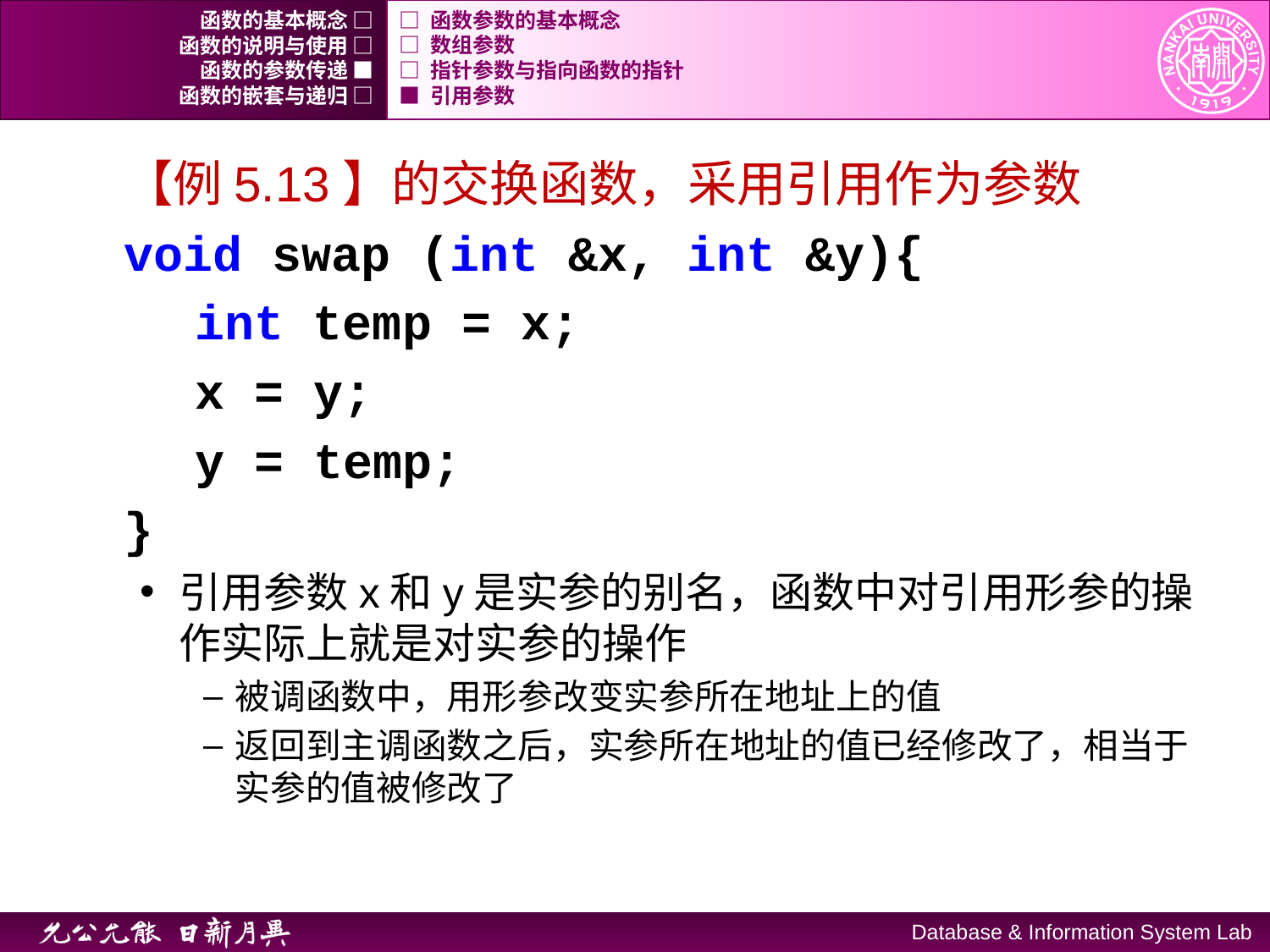

函数的基本概念 □
□ 函数参数的基本概念
函数的说明与使用 □
□ 数组参数
函数的参数传递 ■
□ 指针参数与指向函数的指针
函数的嵌套与递归 □
■ 引用参数
【例5.13】的交换函数，采用引用作为参数
	void swap (int &x, int &y){
    int temp = x;
    x = y;
    y = temp;
	}
引用参数x和y是实参的别名，函数中对引用形参的操作实际上就是对实参的操作
被调函数中，用形参改变实参所在地址上的值
返回到主调函数之后，实参所在地址的值已经修改了，相当于实参的值被修改了